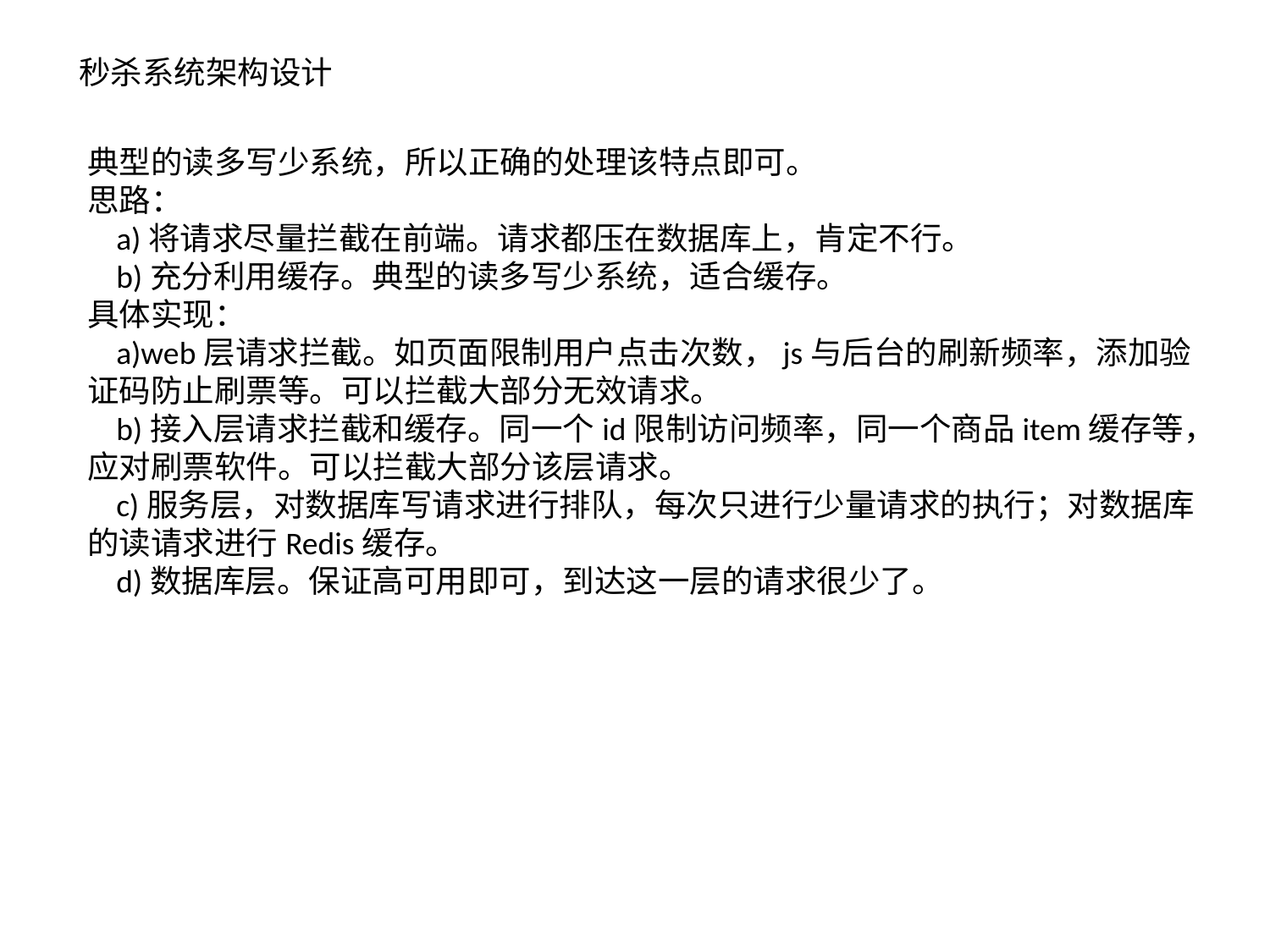

秒杀系统架构设计
典型的读多写少系统，所以正确的处理该特点即可。
思路：
    a)将请求尽量拦截在前端。请求都压在数据库上，肯定不行。
    b)充分利用缓存。典型的读多写少系统，适合缓存。
具体实现：
    a)web层请求拦截。如页面限制用户点击次数，js与后台的刷新频率，添加验证码防止刷票等。可以拦截大部分无效请求。
    b)接入层请求拦截和缓存。同一个id限制访问频率，同一个商品item缓存等，应对刷票软件。可以拦截大部分该层请求。
    c)服务层，对数据库写请求进行排队，每次只进行少量请求的执行；对数据库的读请求进行Redis缓存。
    d)数据库层。保证高可用即可，到达这一层的请求很少了。